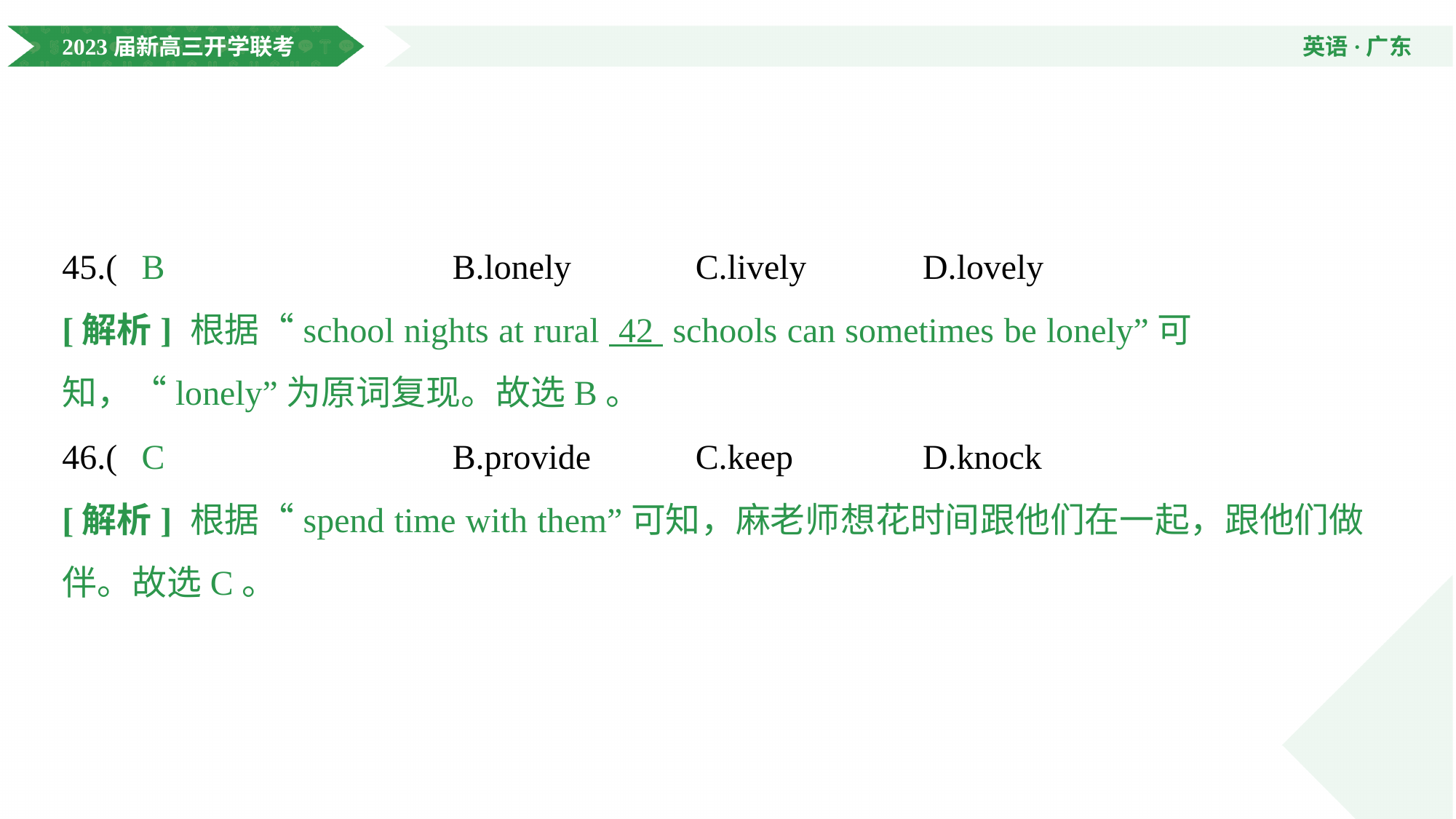

45.( @54@   )A.friendly	B.lonely	C.lively	D.lovely
B
[解析] 根据“school nights at rural  42  schools can sometimes be lonely”可知，“lonely”为原词复现。故选B。
46.( @56@   )A.prove	B.provide	C.keep	D.knock
C
[解析] 根据“spend time with them”可知，麻老师想花时间跟他们在一起，跟他们做伴。故选C。